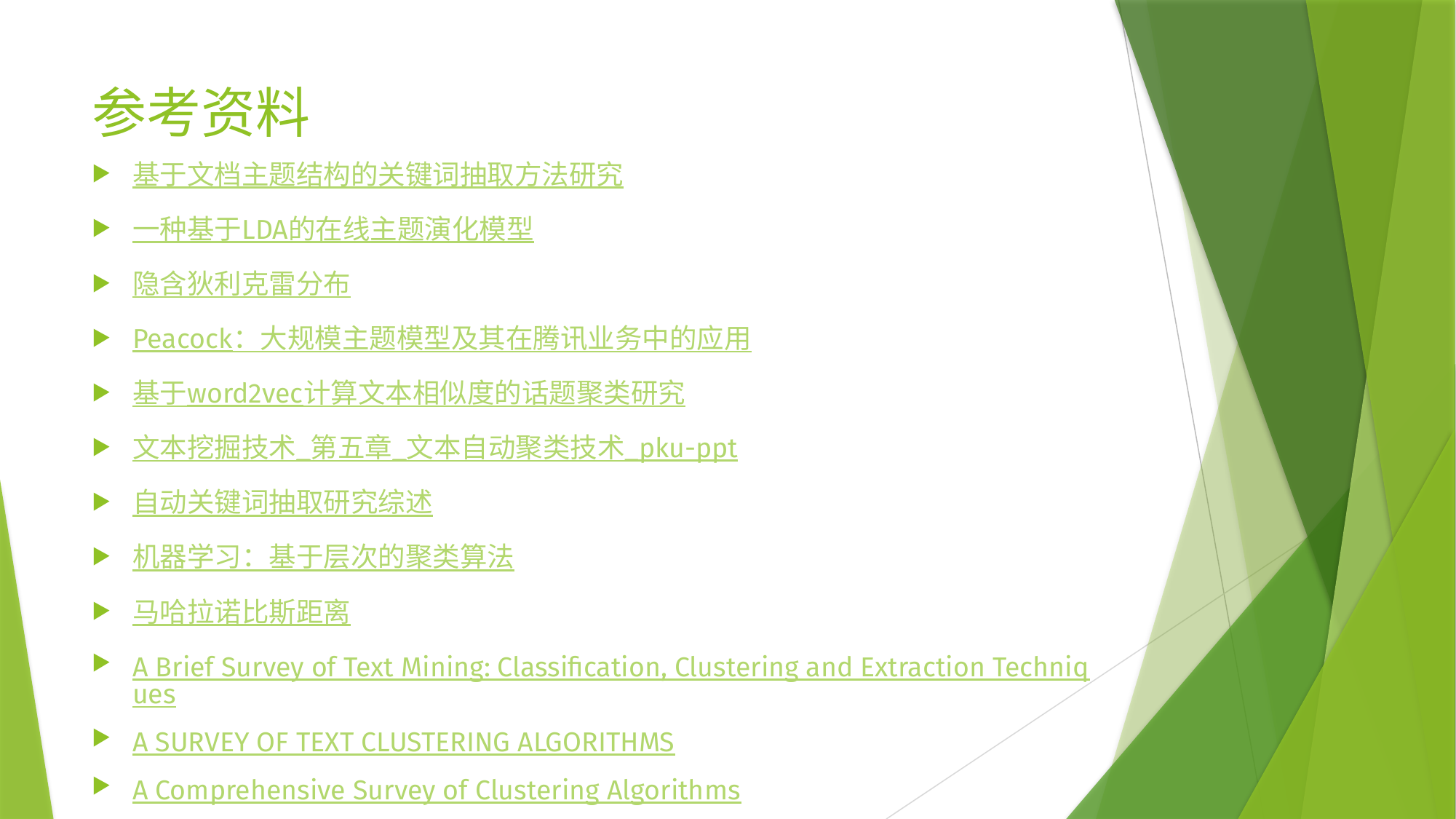

# 参考资料
基于文档主题结构的关键词抽取方法研究
一种基于LDA的在线主题演化模型
隐含狄利克雷分布
Peacock：大规模主题模型及其在腾讯业务中的应用
基于word2vec计算文本相似度的话题聚类研究
文本挖掘技术_第五章_文本自动聚类技术_pku-ppt
自动关键词抽取研究综述
机器学习：基于层次的聚类算法
马哈拉诺比斯距离
A Brief Survey of Text Mining: Classification, Clustering and Extraction Techniques
A SURVEY OF TEXT CLUSTERING ALGORITHMS
A Comprehensive Survey of Clustering Algorithms